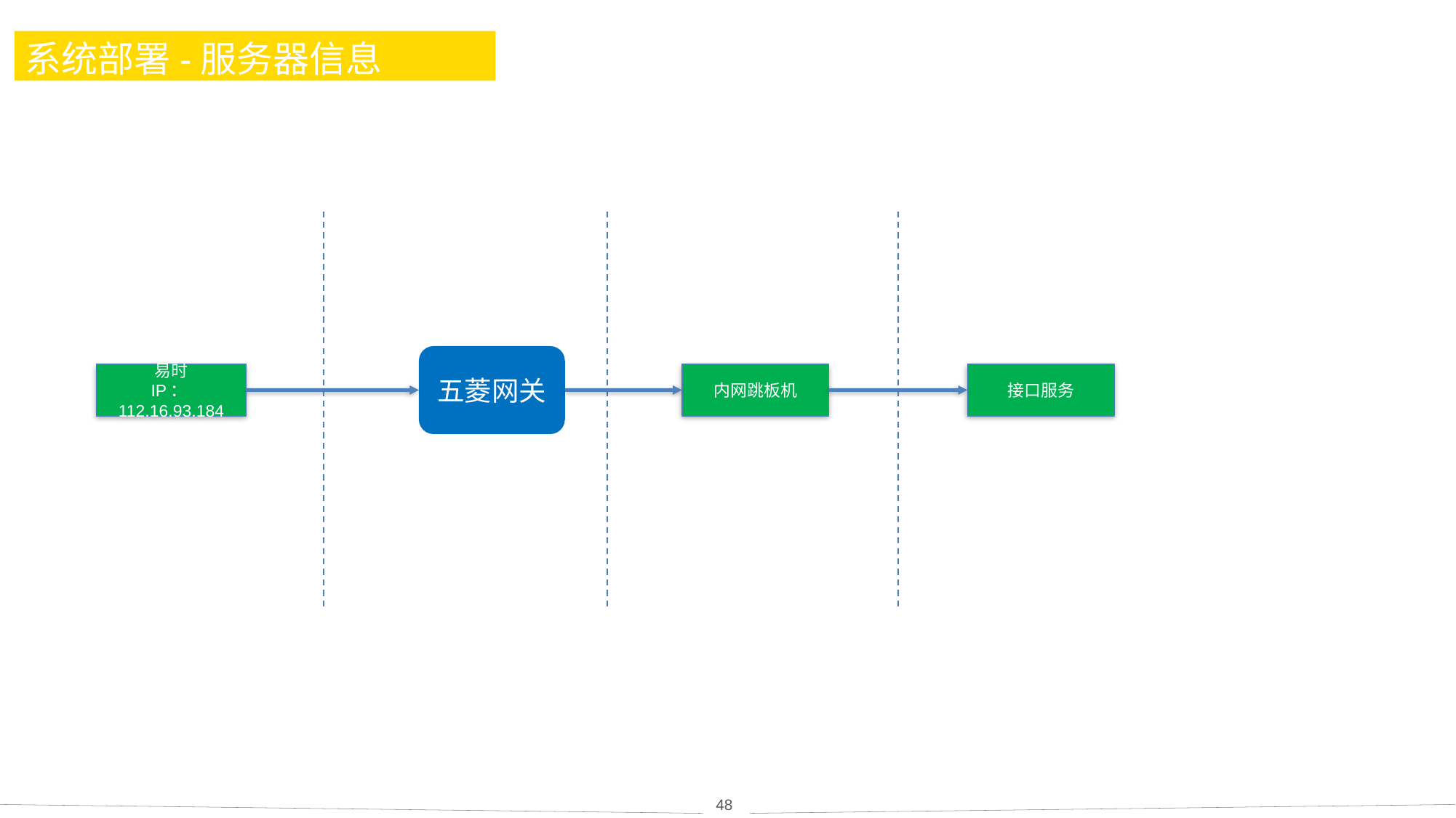

# 系统部署-服务器信息
五菱网关
易时
IP：112.16.93.184
内网跳板机
接口服务